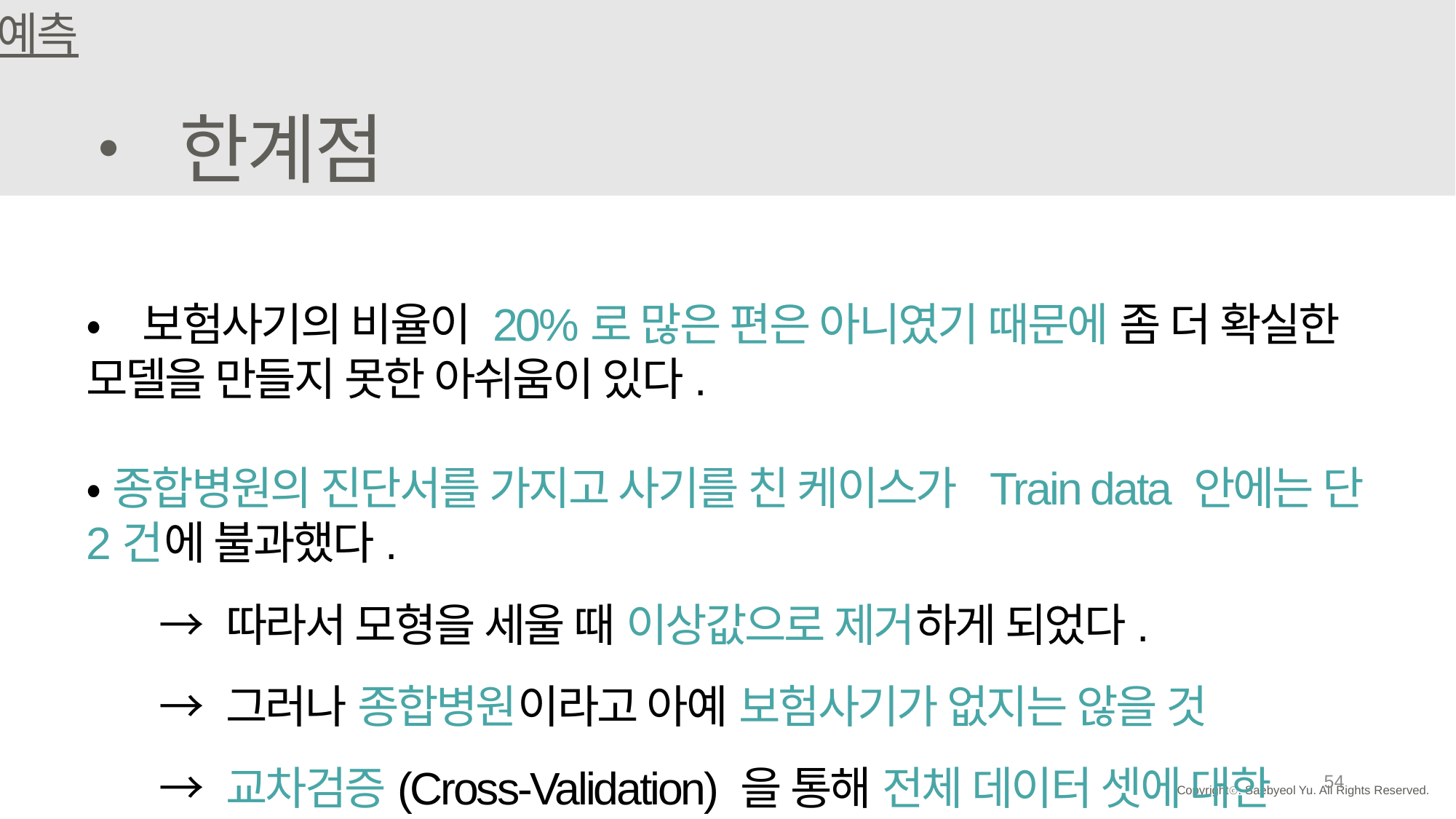

예측
• 한계점
•보험사기의 비율이 20%로 많은 편은 아니였기 때문에 좀 더 확실한 모델을 만들지 못한 아쉬움이 있다.

•종합병원의 진단서를 가지고 사기를 친 케이스가  Train data 안에는 단 2건에 불과했다.

       → 따라서 모형을 세울 때 이상값으로 제거하게 되었다.

       → 그러나 종합병원이라고 아예 보험사기가 없지는 않을 것

       → 교차검증(Cross-Validation) 을 통해 전체 데이터 셋에 대한 모델을 세운다면 해결 가능
54